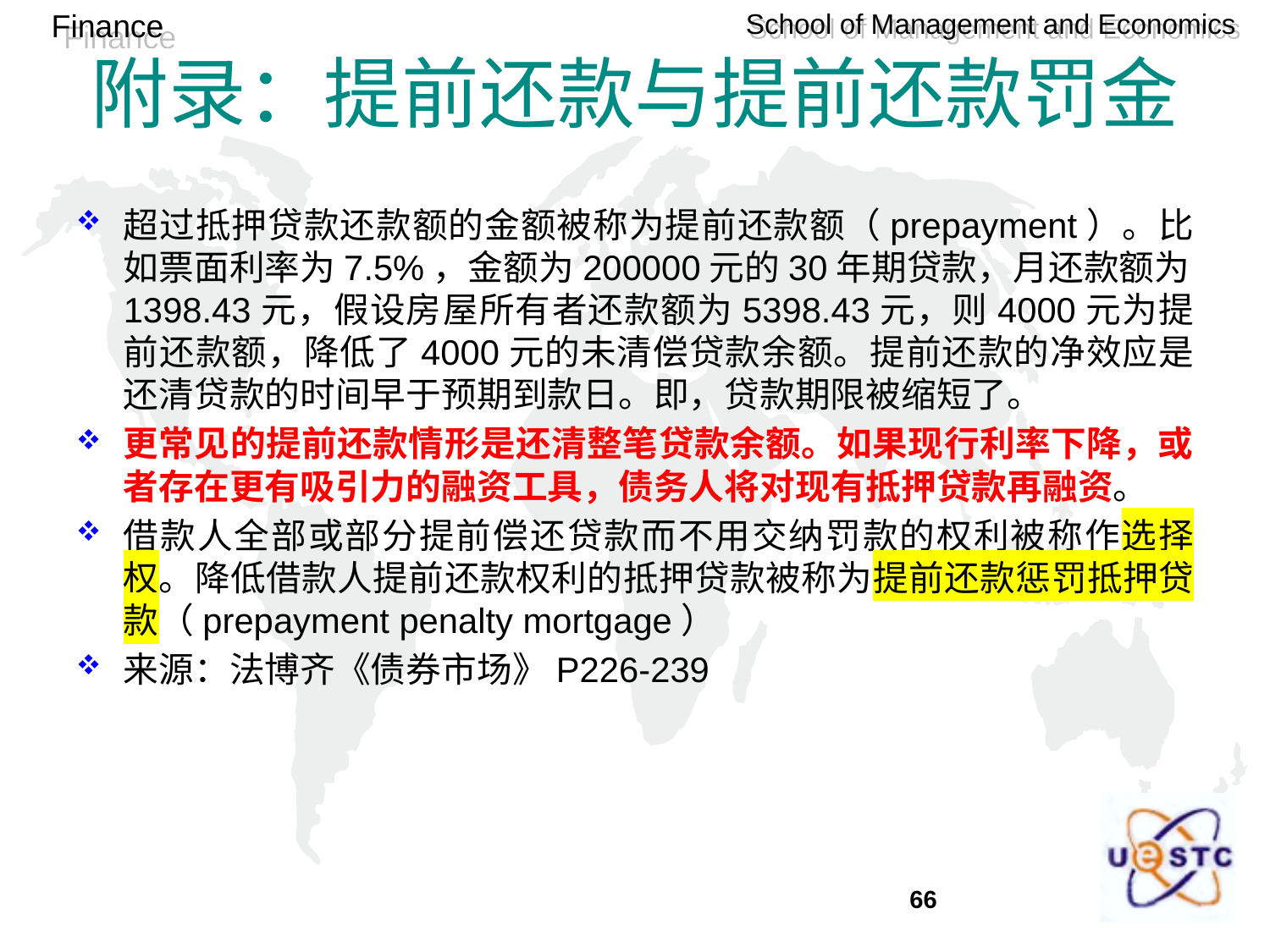

# 附录：提前还款与提前还款罚金
超过抵押贷款还款额的金额被称为提前还款额（prepayment）。比如票面利率为7.5%，金额为200000元的30年期贷款，月还款额为1398.43元，假设房屋所有者还款额为5398.43元，则4000元为提前还款额，降低了4000元的未清偿贷款余额。提前还款的净效应是还清贷款的时间早于预期到款日。即，贷款期限被缩短了。
更常见的提前还款情形是还清整笔贷款余额。如果现行利率下降，或者存在更有吸引力的融资工具，债务人将对现有抵押贷款再融资。
借款人全部或部分提前偿还贷款而不用交纳罚款的权利被称作选择权。降低借款人提前还款权利的抵押贷款被称为提前还款惩罚抵押贷款（prepayment penalty mortgage）
来源：法博齐《债券市场》P226-239